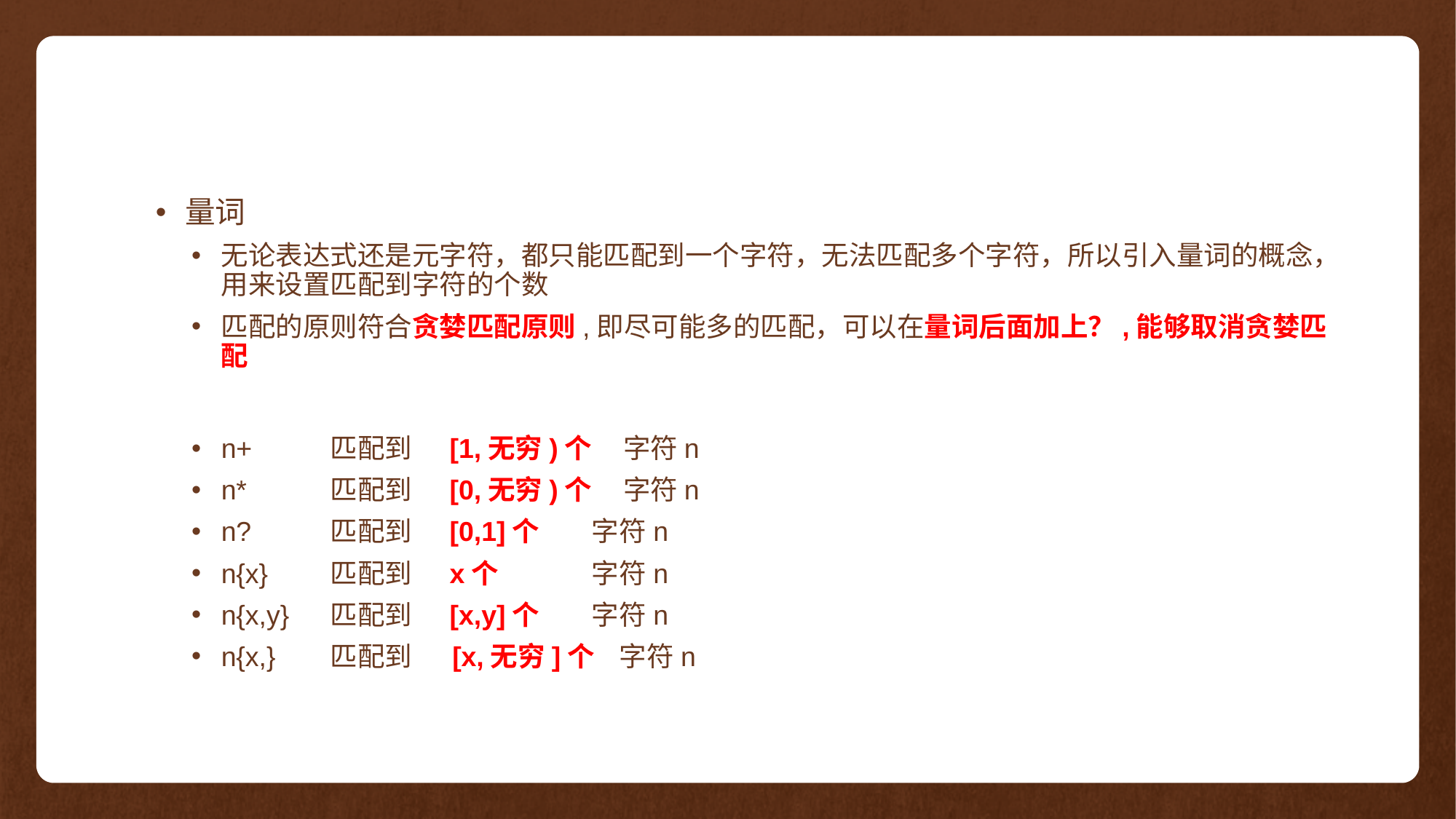

量词
无论表达式还是元字符，都只能匹配到一个字符，无法匹配多个字符，所以引入量词的概念，用来设置匹配到字符的个数
匹配的原则符合贪婪匹配原则,即尽可能多的匹配，可以在量词后面加上？,能够取消贪婪匹配

n+	匹配到     [1,无穷)个     字符n
n*	匹配到     [0,无穷)个     字符n
n?	匹配到     [0,1]个	       字符n
n{x}	匹配到     x个	       字符n
n{x,y}	匹配到     [x,y]个	       字符n
n{x,}	匹配到	 [x,无穷]个    字符n